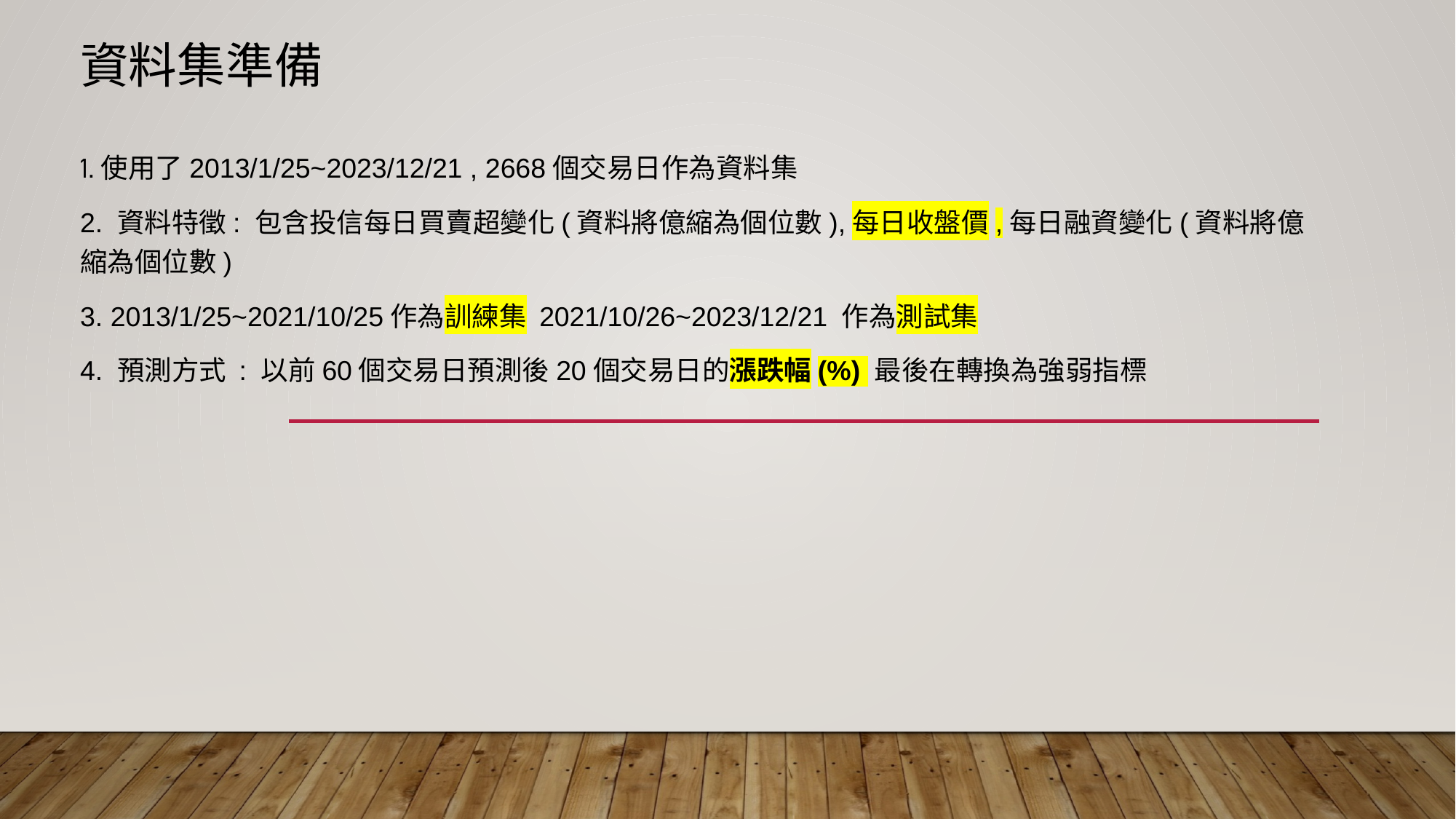

# 資料集準備
1.使用了2013/1/25~2023/12/21 , 2668個交易日作為資料集
2. 資料特徵: 包含投信每日買賣超變化(資料將億縮為個位數),每日收盤價,每日融資變化(資料將億縮為個位數)
3. 2013/1/25~2021/10/25作為訓練集 2021/10/26~2023/12/21 作為測試集
4. 預測方式 : 以前60個交易日預測後20個交易日的漲跌幅(%) 最後在轉換為強弱指標